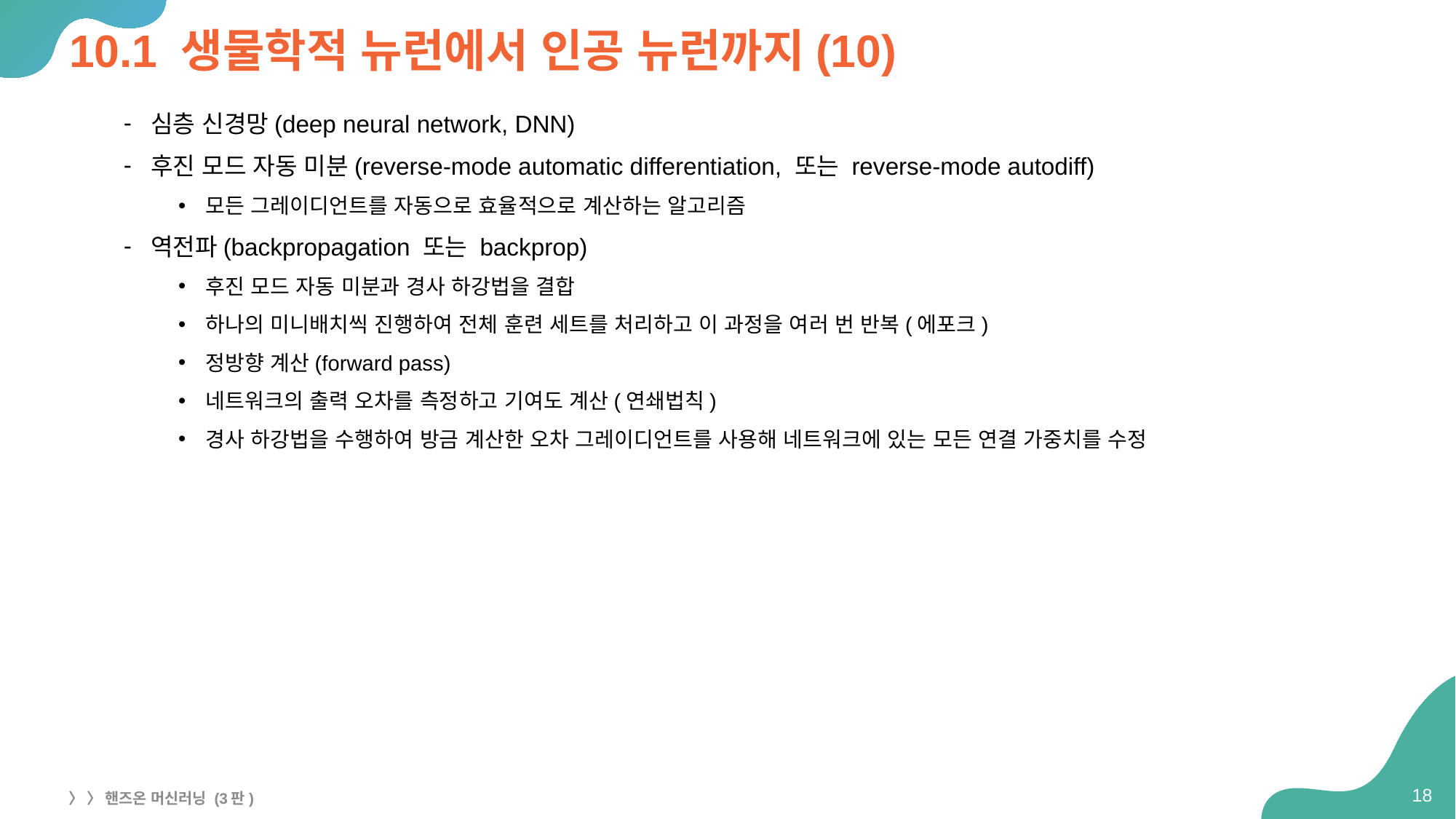

# 10.1 생물학적 뉴런에서 인공 뉴런까지(10)
심층 신경망(deep neural network, DNN)
후진 모드 자동 미분(reverse-mode automatic differentiation, 또는 reverse-mode autodiff)
모든 그레이디언트를 자동으로 효율적으로 계산하는 알고리즘
역전파(backpropagation 또는 backprop)
후진 모드 자동 미분과 경사 하강법을 결합
하나의 미니배치씩 진행하여 전체 훈련 세트를 처리하고 이 과정을 여러 번 반복(에포크)
정방향 계산(forward pass)
네트워크의 출력 오차를 측정하고 기여도 계산(연쇄법칙)
경사 하강법을 수행하여 방금 계산한 오차 그레이디언트를 사용해 네트워크에 있는 모든 연결 가중치를 수정
18
〉 〉 핸즈온 머신러닝 (3판)